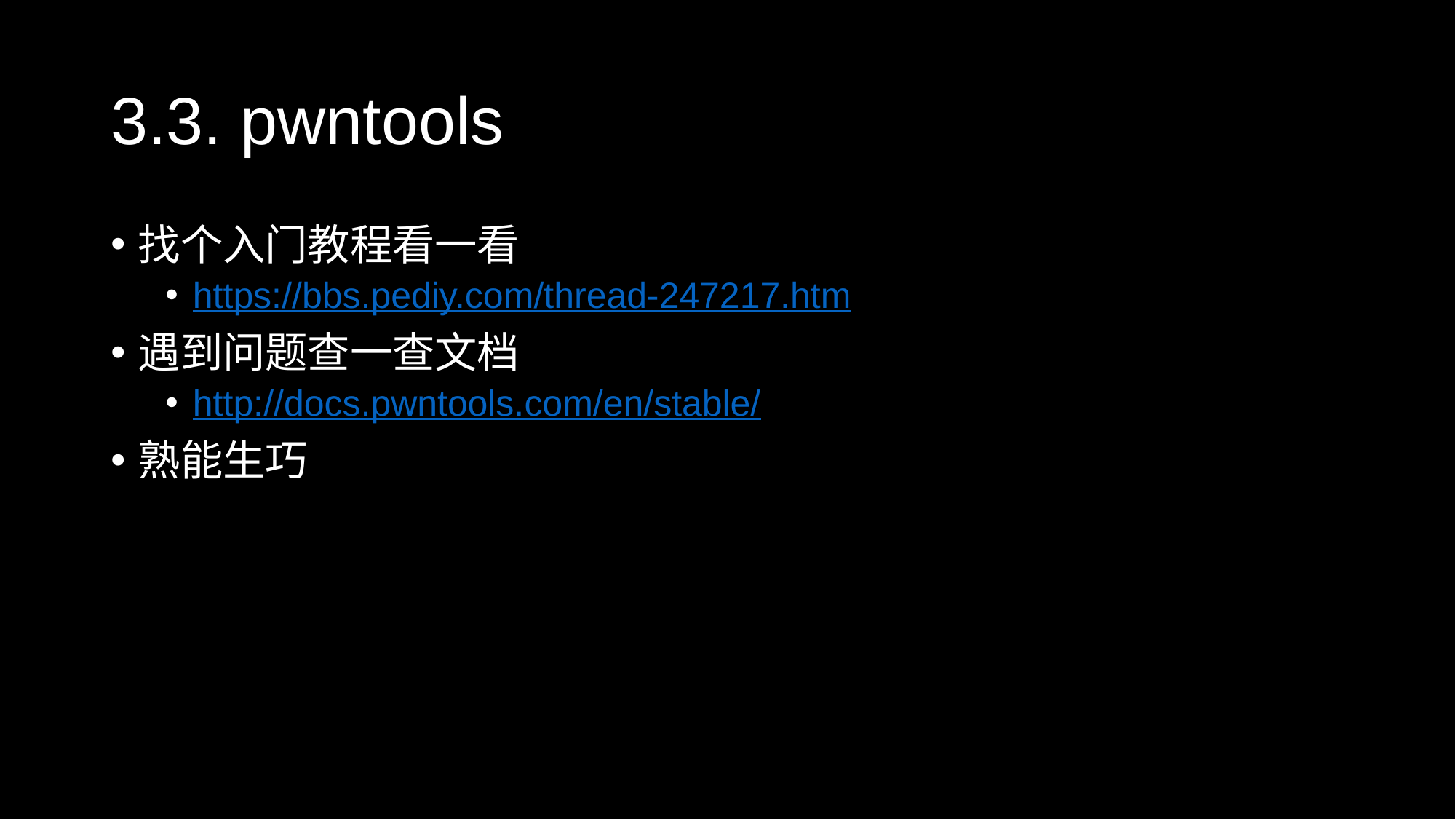

# 3.3. pwntools
找个入门教程看一看
https://bbs.pediy.com/thread-247217.htm
遇到问题查一查文档
http://docs.pwntools.com/en/stable/
熟能生巧